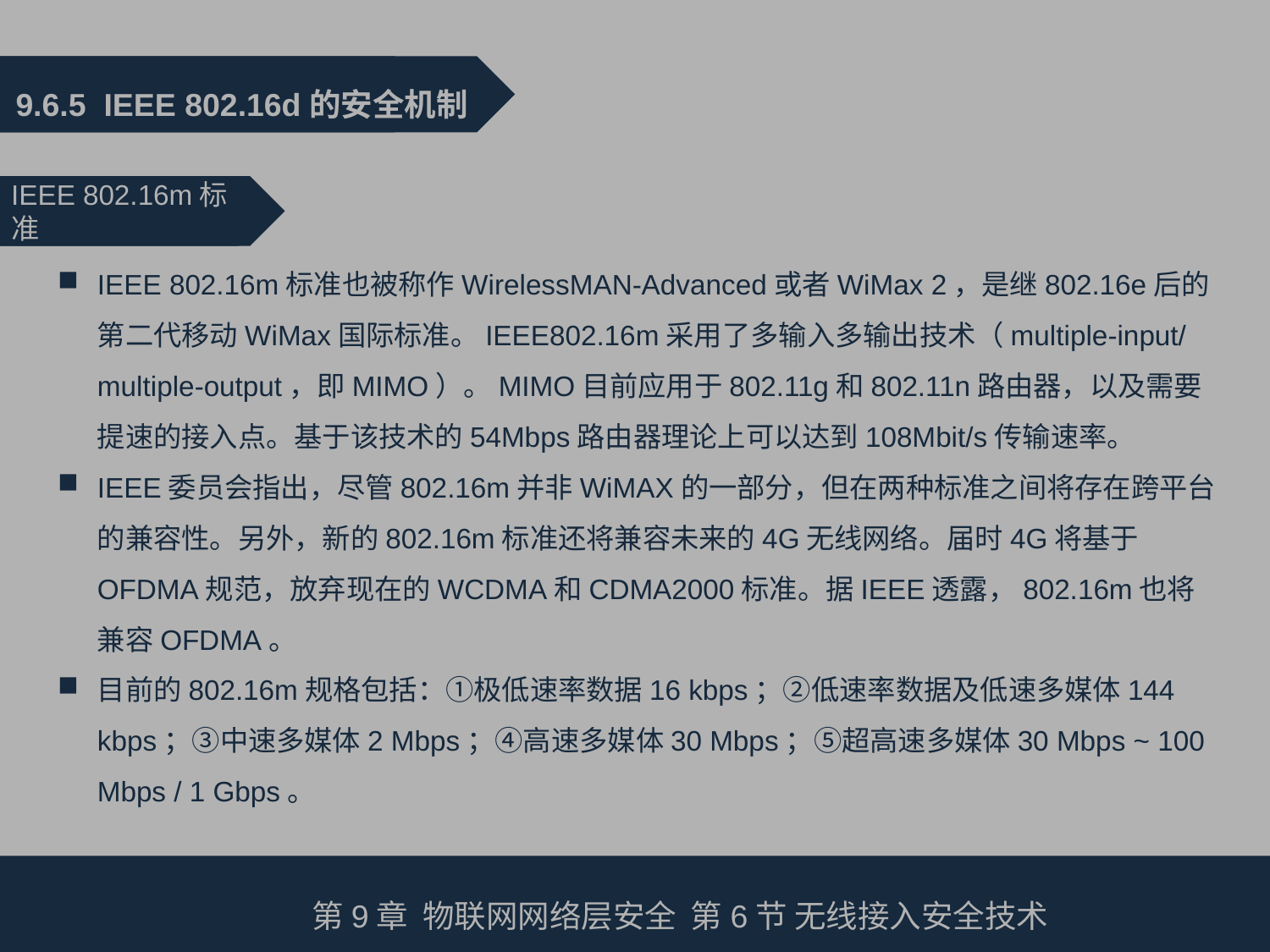

9.6.5  IEEE 802.16d的安全机制
IEEE 802.16m标准
IEEE 802.16m标准也被称作WirelessMAN-Advanced或者WiMax 2，是继802.16e后的第二代移动WiMax国际标准。IEEE802.16m采用了多输入多输出技术（multiple-input/multiple-output，即MIMO）。MIMO目前应用于802.11g和802.11n路由器，以及需要提速的接入点。基于该技术的54Mbps路由器理论上可以达到108Mbit/s传输速率。
IEEE委员会指出，尽管802.16m并非WiMAX的一部分，但在两种标准之间将存在跨平台的兼容性。另外，新的802.16m标准还将兼容未来的4G无线网络。届时4G将基于OFDMA规范，放弃现在的WCDMA和CDMA2000标准。据IEEE透露，802.16m也将兼容OFDMA。
目前的802.16m规格包括：①极低速率数据16 kbps；②低速率数据及低速多媒体144 kbps；③中速多媒体2 Mbps；④高速多媒体30 Mbps；⑤超高速多媒体30 Mbps ~ 100 Mbps / 1 Gbps。
第9章  物联网网络层安全  第6节 无线接入安全技术